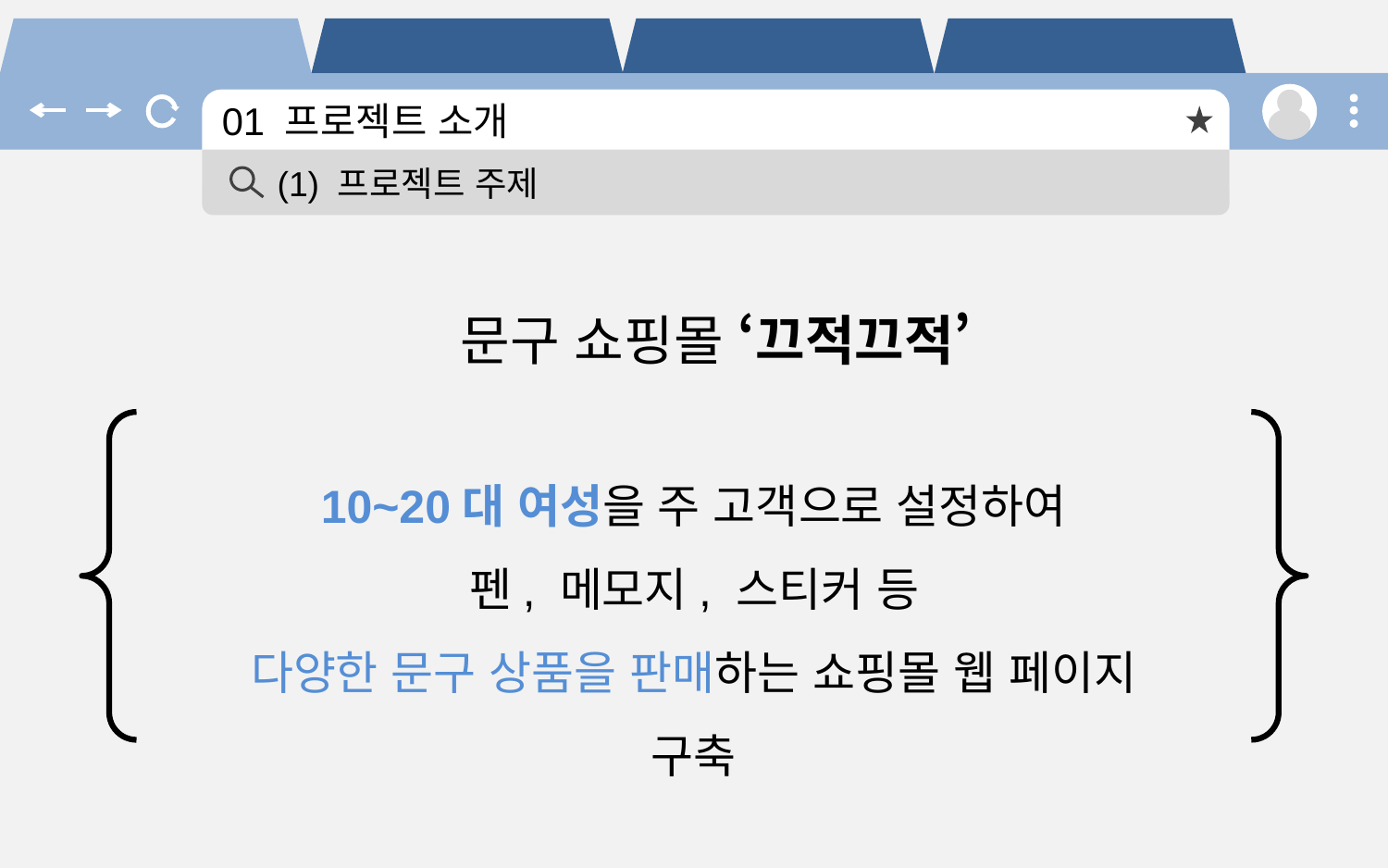

01 프로젝트 소개

(1) 프로젝트 주제

문구 쇼핑몰 ‘끄적끄적’

10~20대 여성을 주 고객으로 설정하여
펜, 메모지, 스티커 등
다양한 문구 상품을 판매하는 쇼핑몰 웹 페이지 구축